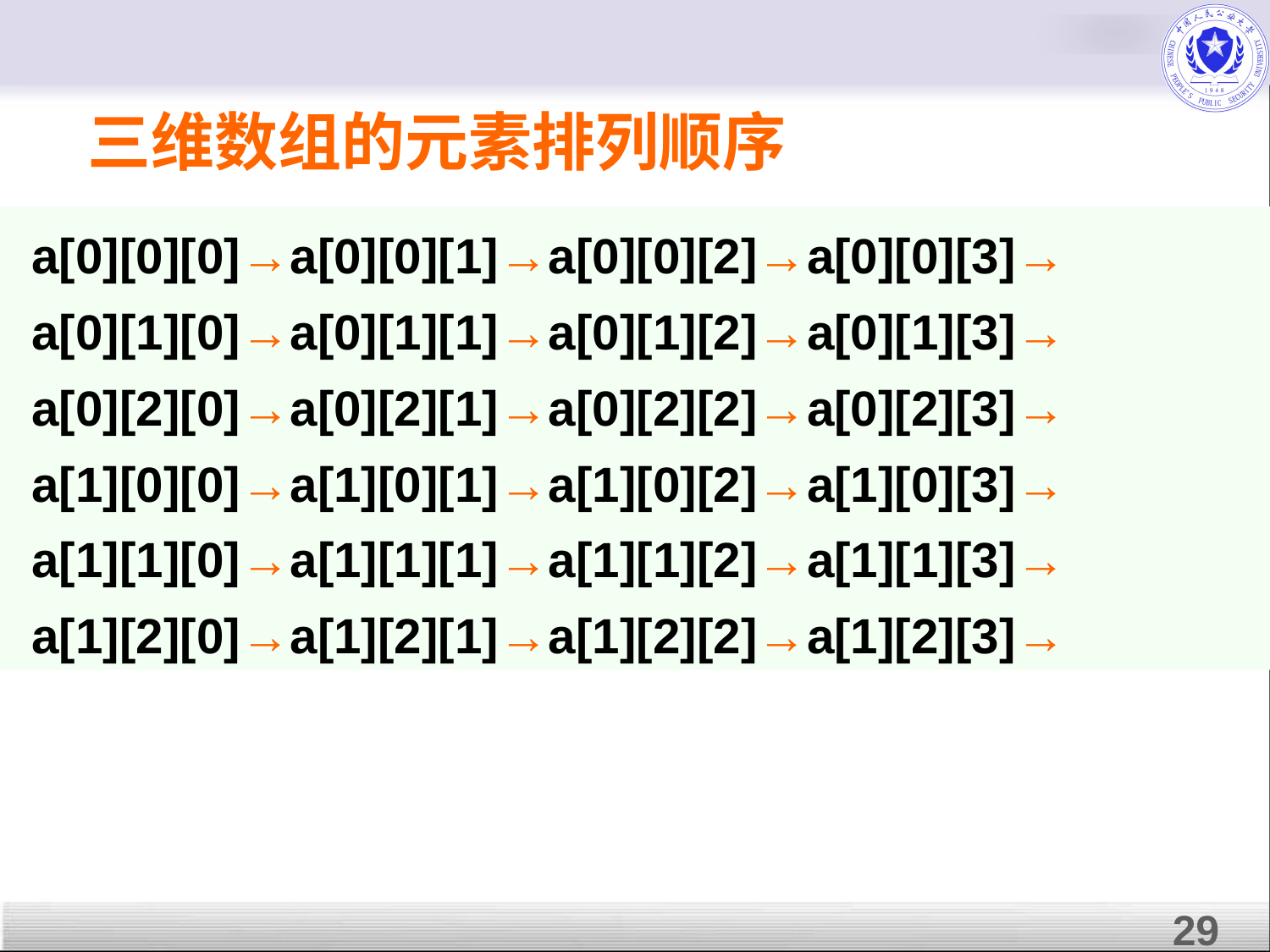

三维数组的元素排列顺序

   a[0][0][0]→a[0][0][1]→a[0][0][2]→a[0][0][3]→
   a[0][1][0]→a[0][1][1]→a[0][1][2]→a[0][1][3]→
   a[0][2][0]→a[0][2][1]→a[0][2][2]→a[0][2][3]→
   a[1][0][0]→a[1][0][1]→a[1][0][2]→a[1][0][3]→
   a[1][1][0]→a[1][1][1]→a[1][1][2]→a[1][1][3]→
   a[1][2][0]→a[1][2][1]→a[1][2][2]→a[1][2][3]→